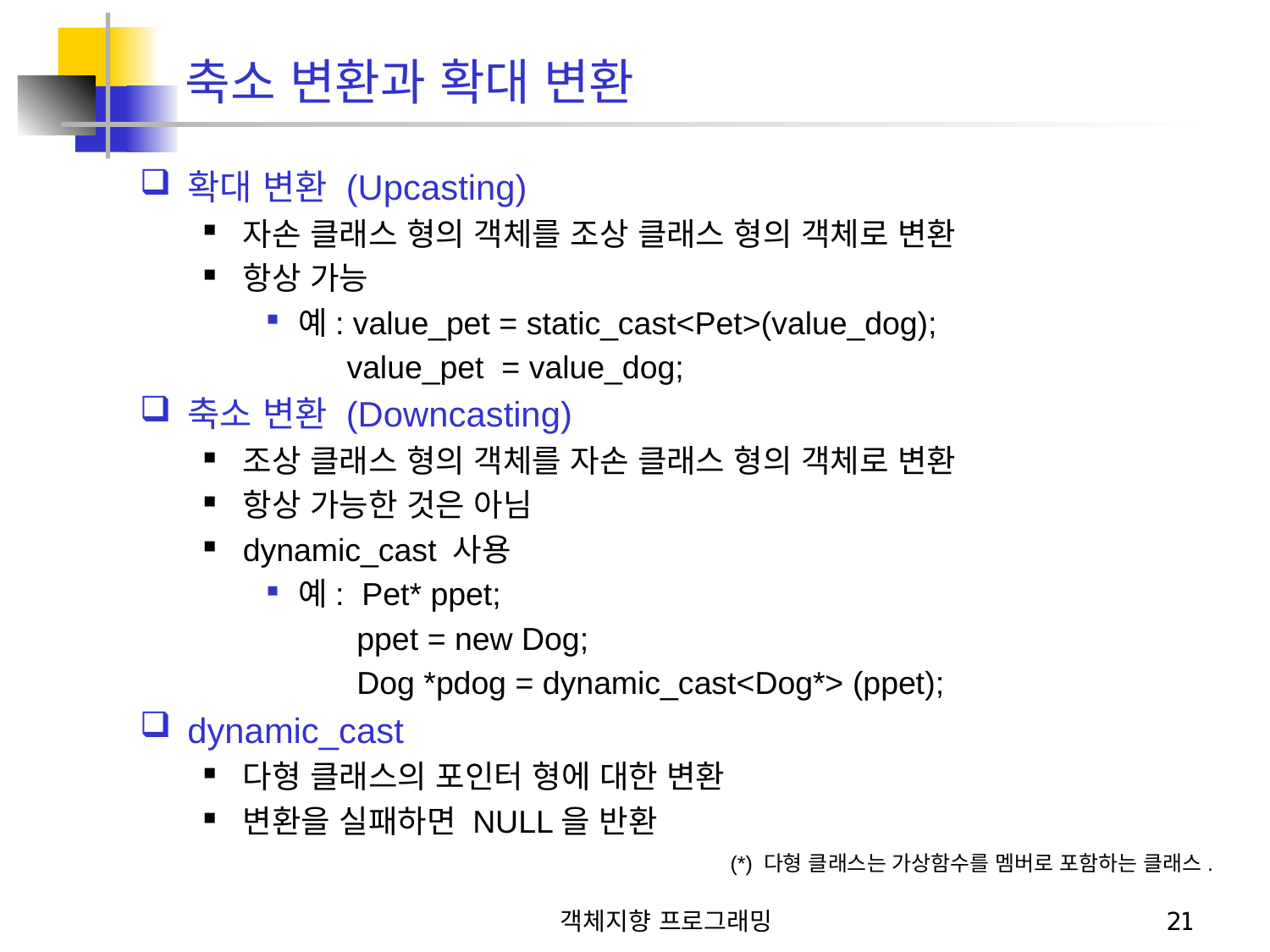

확대 변환 (Upcasting)
자손 클래스 형의 객체를 조상 클래스 형의 객체로 변환
항상 가능
예: value_pet = static_cast<Pet>(value_dog);
         value_pet  = value_dog;
축소 변환 (Downcasting)
조상 클래스 형의 객체를 자손 클래스 형의 객체로 변환
항상 가능한 것은 아님
dynamic_cast 사용
예:  Pet* ppet;
   ppet = new Dog;
   Dog *pdog = dynamic_cast<Dog*> (ppet);
dynamic_cast
다형 클래스의 포인터 형에 대한 변환
변환을 실패하면 NULL을 반환
축소 변환과 확대 변환
(*) 다형 클래스는 가상함수를 멤버로 포함하는 클래스.
객체지향 프로그래밍
21